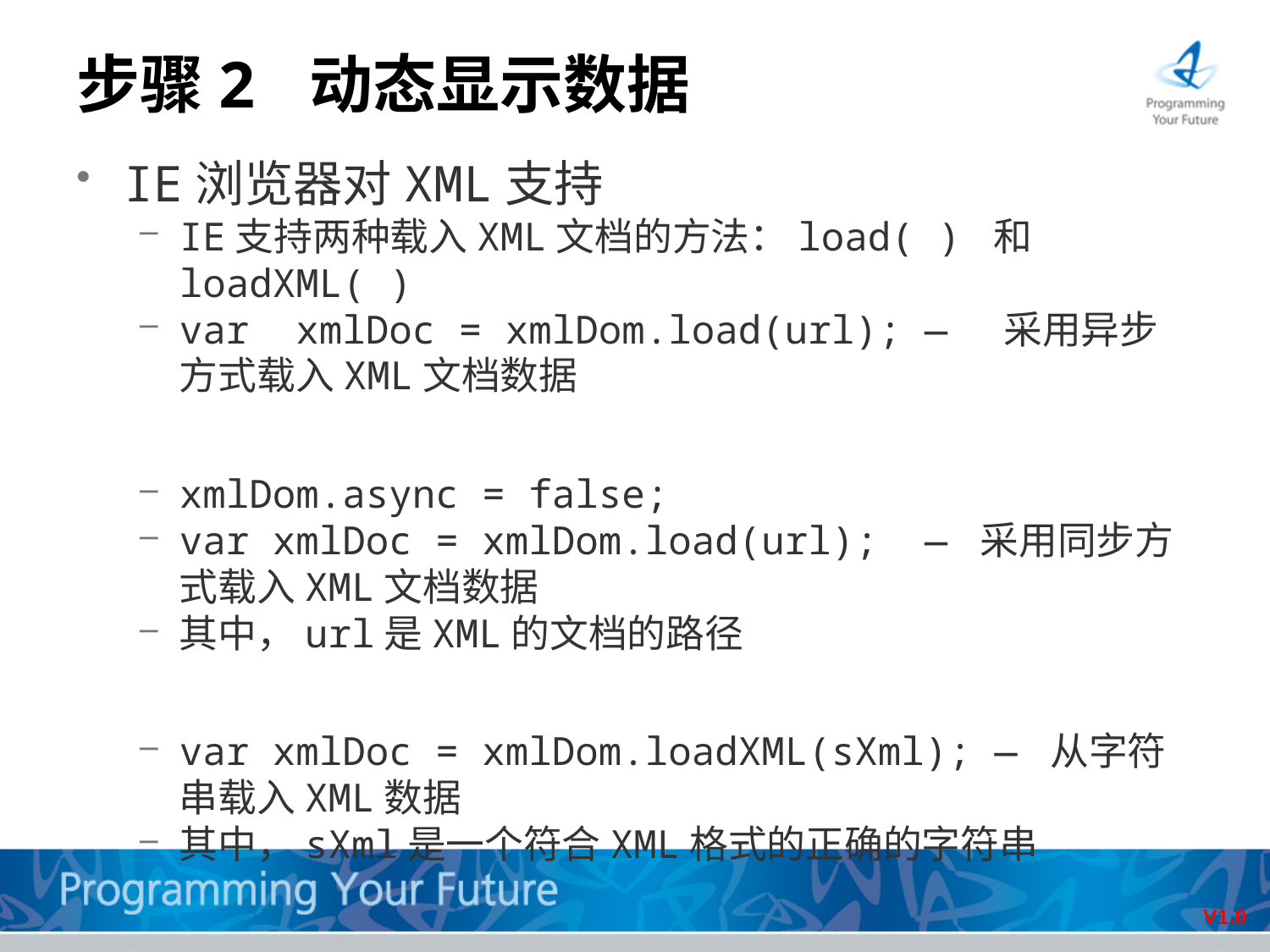

# 步骤2 动态显示数据
IE浏览器对XML支持
IE支持两种载入XML文档的方法：load( ) 和 loadXML( )
var  xmlDoc = xmlDom.load(url); —  采用异步方式载入XML文档数据

xmlDom.async = false;
var xmlDoc = xmlDom.load(url);  — 采用同步方式载入XML文档数据
其中，url是XML的文档的路径

var xmlDoc = xmlDom.loadXML(sXml); — 从字符串载入XML数据
其中，sXml是一个符合XML格式的正确的字符串